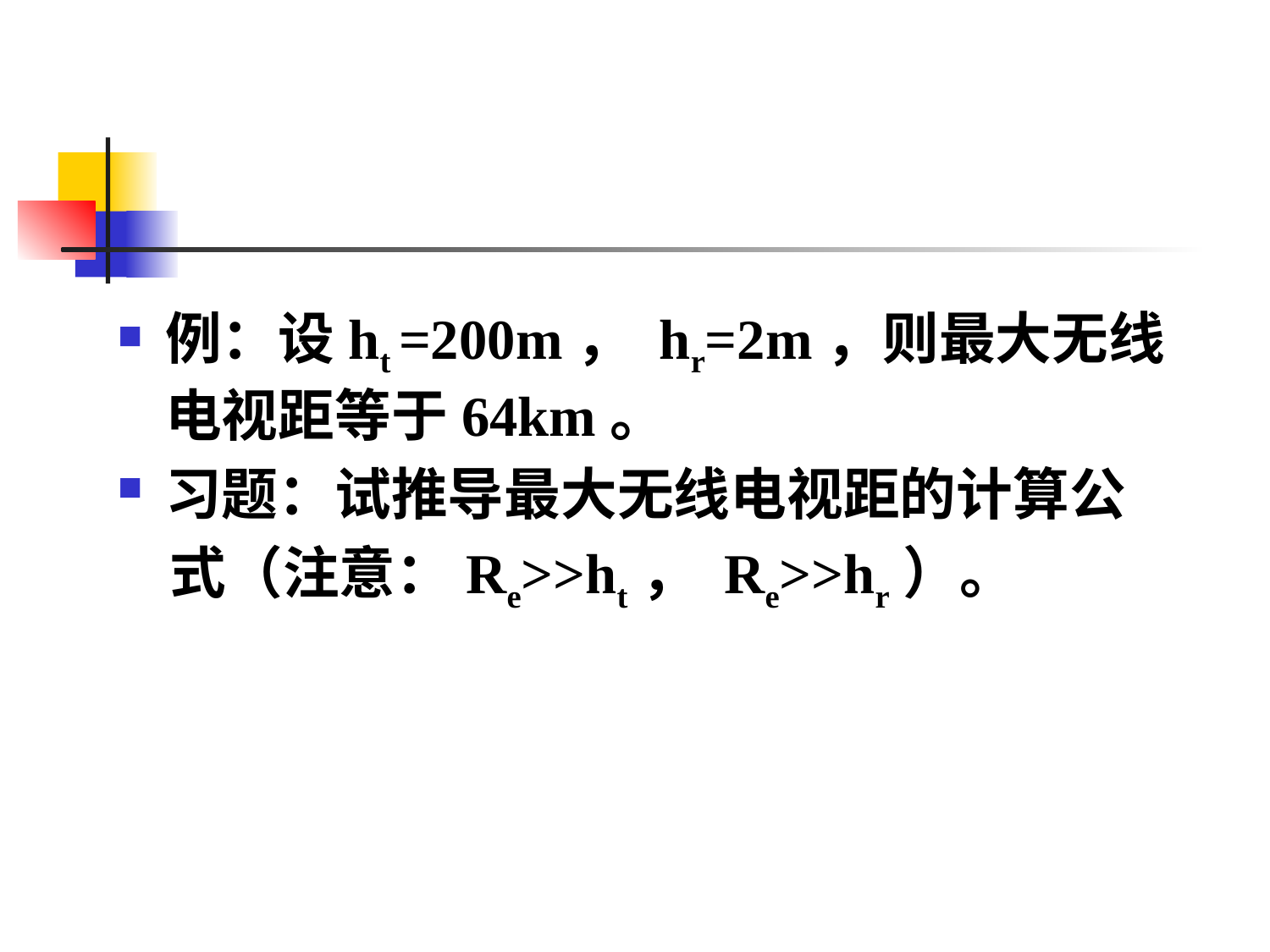

#
例：设ht =200m， hr=2m，则最大无线电视距等于64km。
习题：试推导最大无线电视距的计算公
   式（注意：Re>>ht， Re>>hr）。